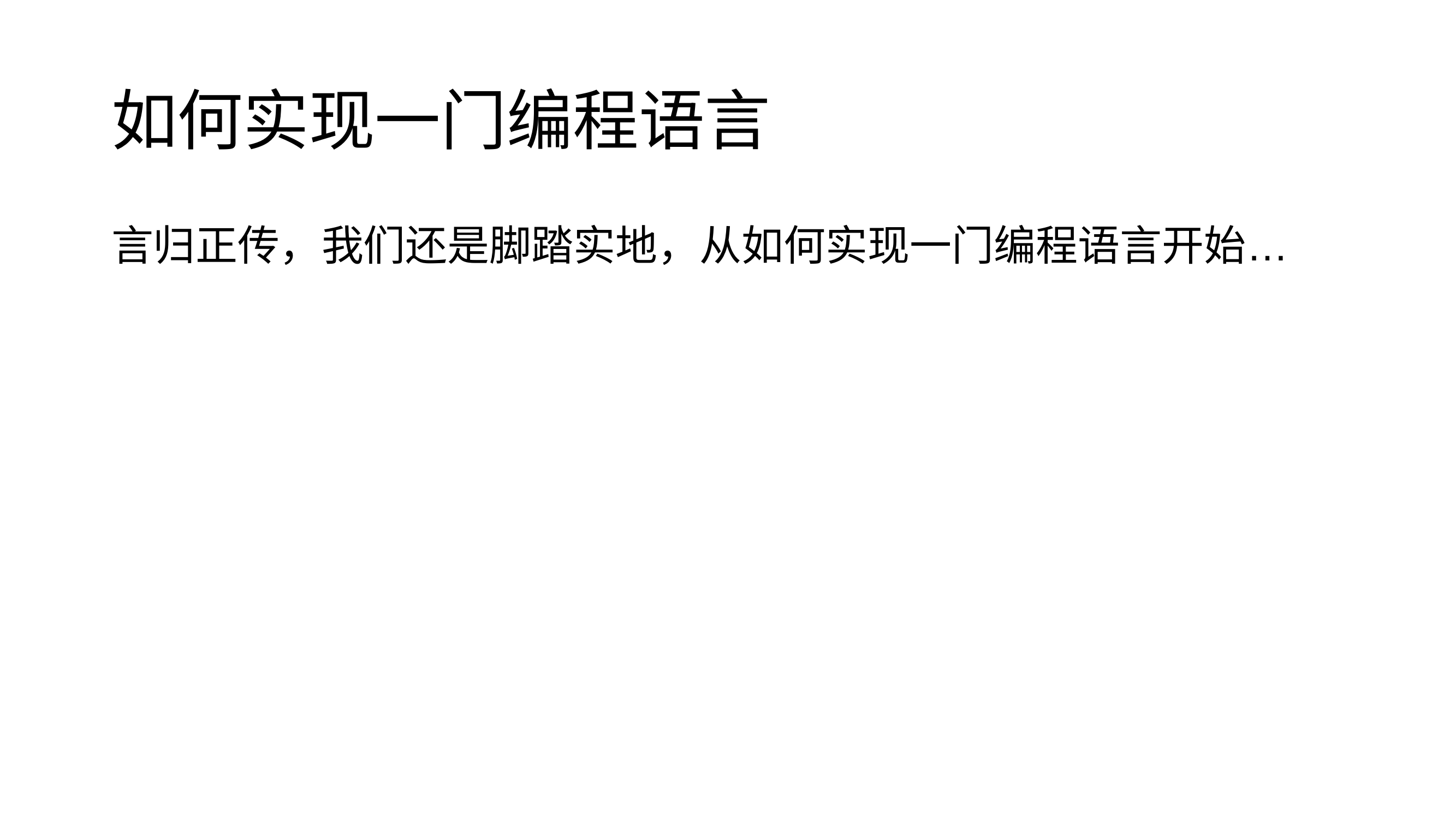

如何实现一门编程语言
言归正传，我们还是脚踏实地，从如何实现一门编程语言开始…